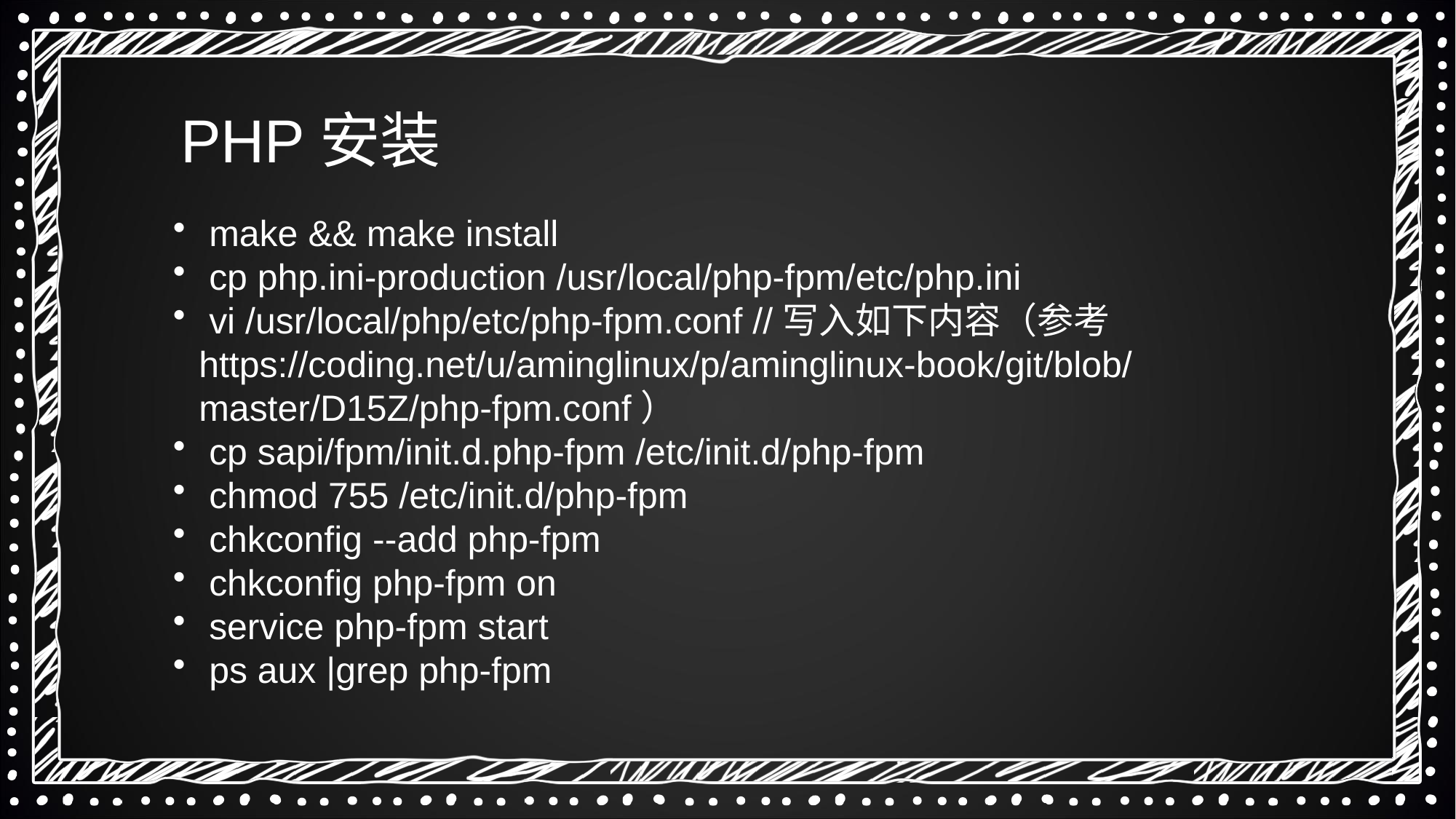

PHP安装
 make && make install
 cp php.ini-production /usr/local/php-fpm/etc/php.ini
 vi /usr/local/php/etc/php-fpm.conf //写入如下内容（参考https://coding.net/u/aminglinux/p/aminglinux-book/git/blob/master/D15Z/php-fpm.conf）
 cp sapi/fpm/init.d.php-fpm /etc/init.d/php-fpm
 chmod 755 /etc/init.d/php-fpm
 chkconfig --add php-fpm
 chkconfig php-fpm on
 service php-fpm start
 ps aux |grep php-fpm